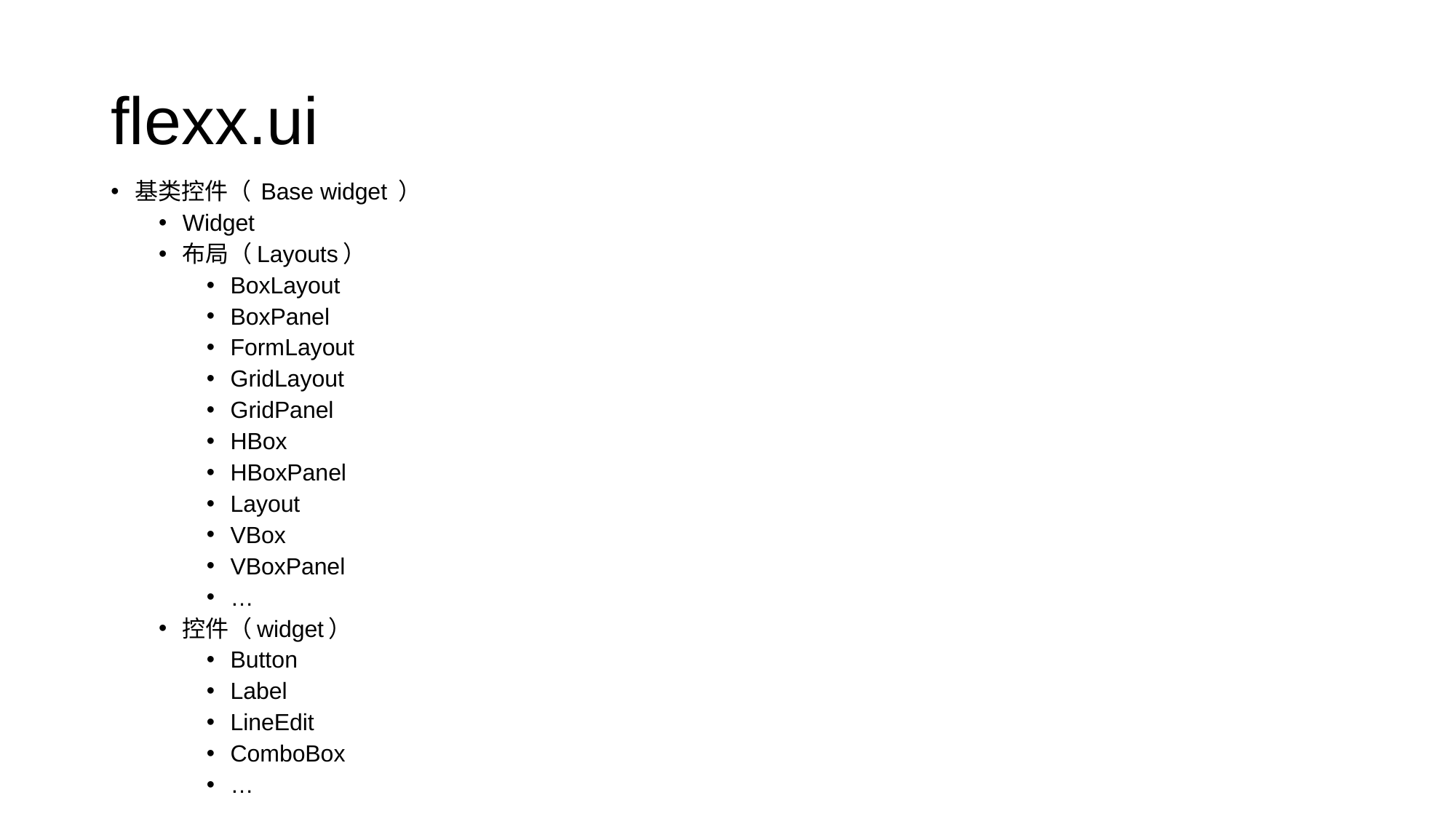

# flexx.ui
基类控件（ Base widget ）
Widget
布局（Layouts）
BoxLayout
BoxPanel
FormLayout
GridLayout
GridPanel
HBox
HBoxPanel
Layout
VBox
VBoxPanel
…
控件（widget）
Button
Label
LineEdit
ComboBox
…